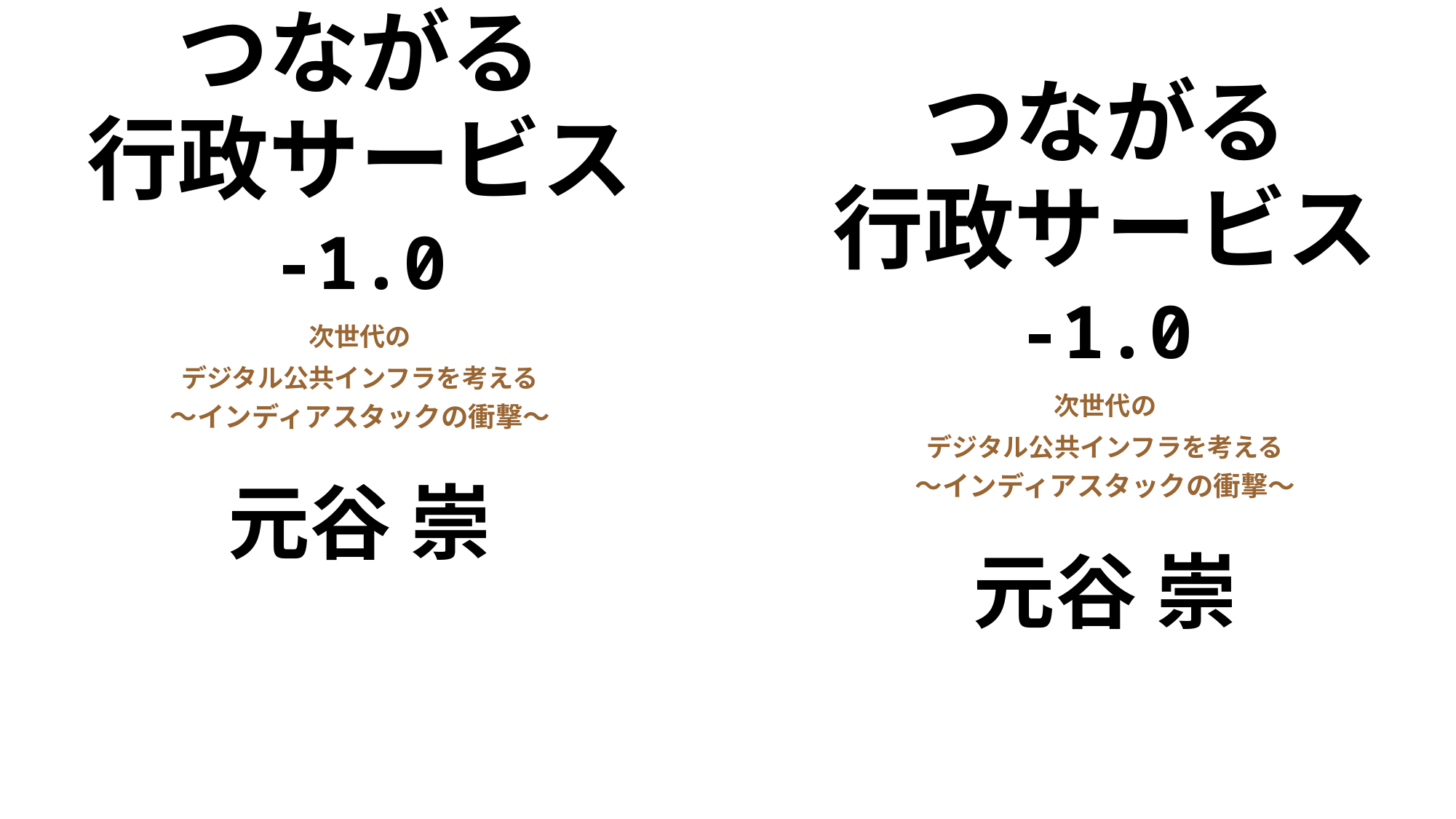

つながる
つながる
行政サービス
行政サービス
-1.0
-1.0
次世代の
デジタル公共インフラを考える
次世代の
デジタル公共インフラを考える
～インディアスタックの衝撃～
～インディアスタックの衝撃～
元谷 崇
元谷 崇